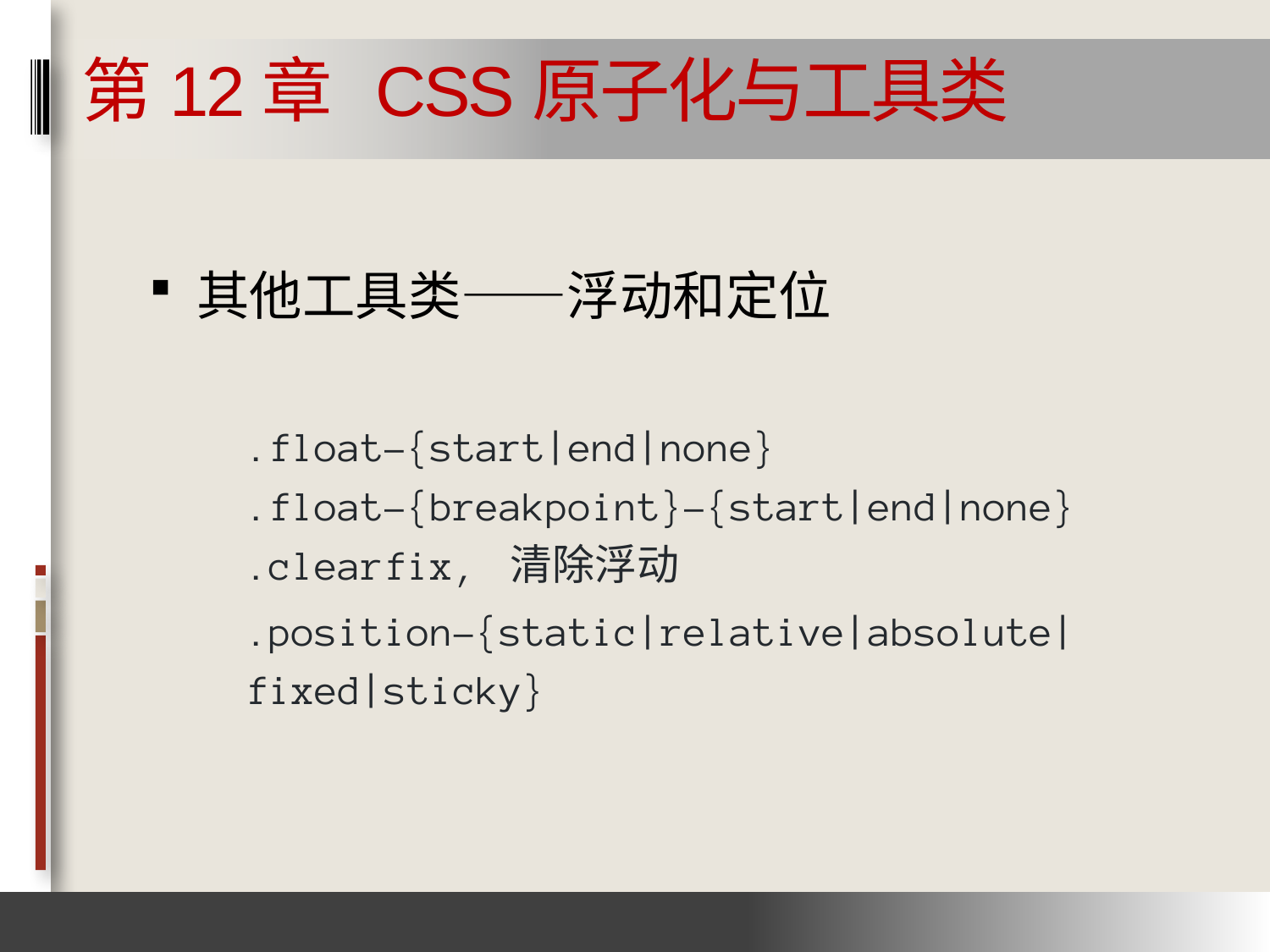

# 第12章  CSS原子化与工具类
其他工具类——浮动和定位

.float-{start|end|none}
.float-{breakpoint}-{start|end|none}
.clearfix, 清除浮动
.position-{static|relative|absolute|fixed|sticky}